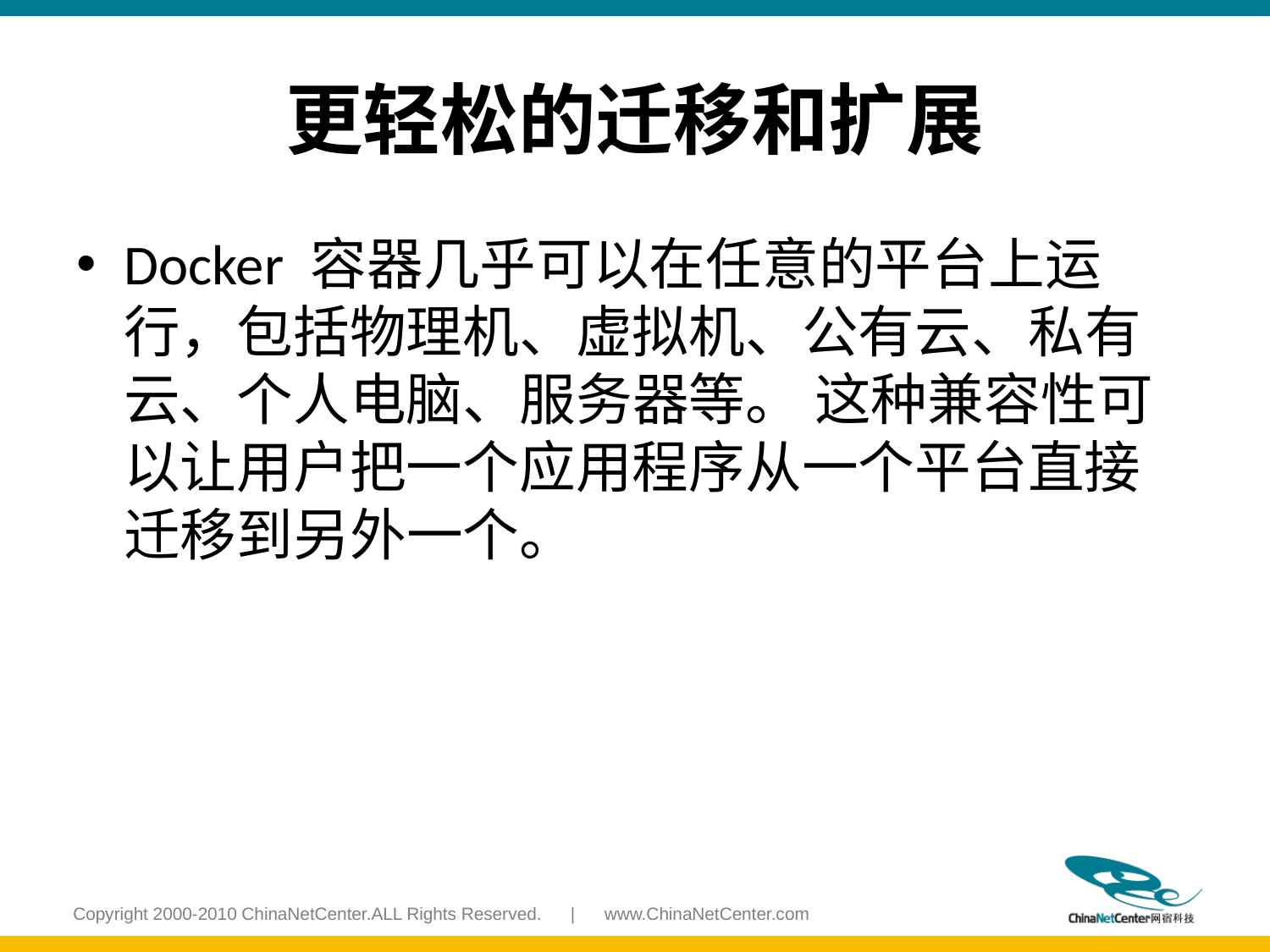

# 更轻松的迁移和扩展
Docker 容器几乎可以在任意的平台上运行，包括物理机、虚拟机、公有云、私有云、个人电脑、服务器等。 这种兼容性可以让用户把一个应用程序从一个平台直接迁移到另外一个。